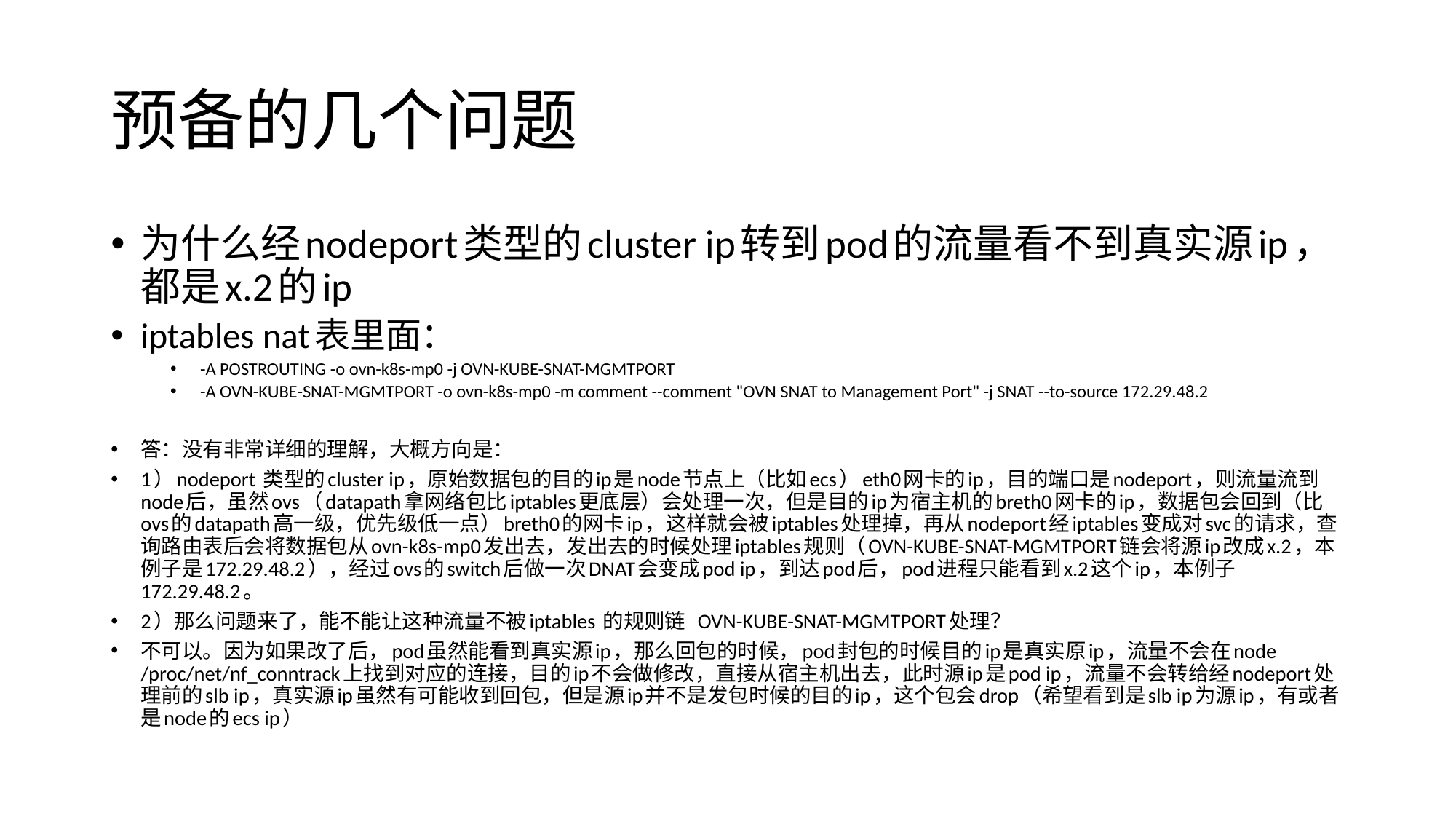

# 预备的几个问题
为什么经nodeport类型的cluster ip转到pod的流量看不到真实源ip，都是x.2的ip
iptables nat表里面：
-A POSTROUTING -o ovn-k8s-mp0 -j OVN-KUBE-SNAT-MGMTPORT
-A OVN-KUBE-SNAT-MGMTPORT -o ovn-k8s-mp0 -m comment --comment "OVN SNAT to Management Port" -j SNAT --to-source 172.29.48.2

答：没有非常详细的理解，大概方向是：
1）nodeport 类型的cluster ip，原始数据包的目的ip是node节点上（比如ecs）eth0网卡的ip，目的端口是nodeport，则流量流到node后，虽然ovs（datapath拿网络包比iptables更底层）会处理一次，但是目的ip为宿主机的breth0网卡的ip，数据包会回到（比ovs的datapath高一级，优先级低一点）breth0的网卡ip，这样就会被iptables处理掉，再从nodeport经iptables变成对svc的请求，查询路由表后会将数据包从ovn-k8s-mp0发出去，发出去的时候处理iptables规则（OVN-KUBE-SNAT-MGMTPORT链会将源ip改成x.2，本例子是172.29.48.2），经过ovs的switch后做一次DNAT会变成pod ip，到达pod后，pod进程只能看到x.2这个ip，本例子172.29.48.2。
2）那么问题来了，能不能让这种流量不被iptables 的规则链  OVN-KUBE-SNAT-MGMTPORT处理？
不可以。因为如果改了后，pod虽然能看到真实源ip，那么回包的时候，pod封包的时候目的ip是真实原ip，流量不会在node /proc/net/nf_conntrack上找到对应的连接，目的ip不会做修改，直接从宿主机出去，此时源ip是pod ip，流量不会转给经nodeport处理前的slb ip，真实源ip虽然有可能收到回包，但是源ip并不是发包时候的目的ip，这个包会drop（希望看到是slb ip为源ip，有或者是node的ecs ip）